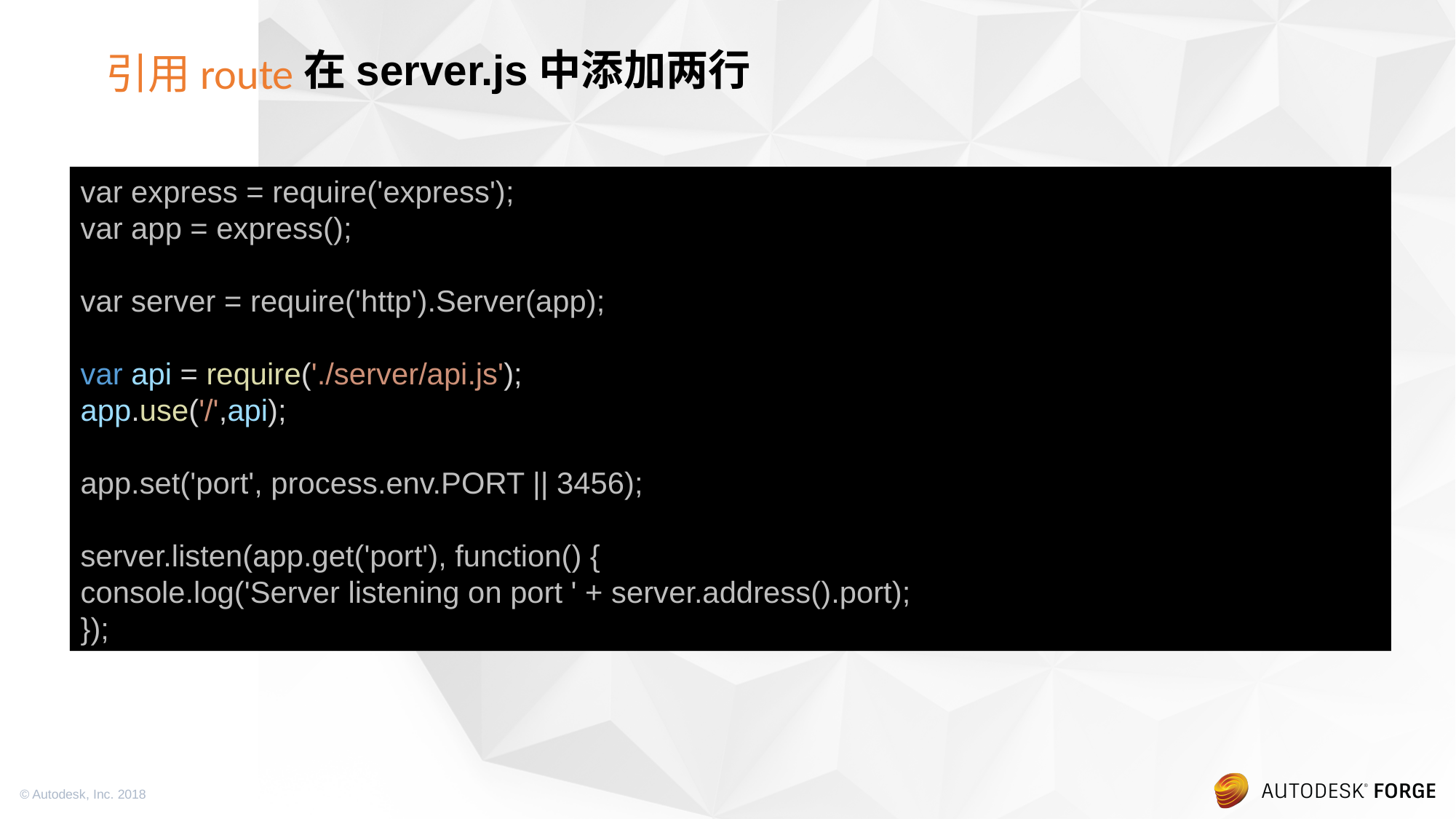

# 引用route
在server.js中添加两行
var express = require('express');
var app = express();
var server = require('http').Server(app);
var api = require('./server/api.js');
app.use('/',api);
app.set('port', process.env.PORT || 3456);
server.listen(app.get('port'), function() {
console.log('Server listening on port ' + server.address().port);
});